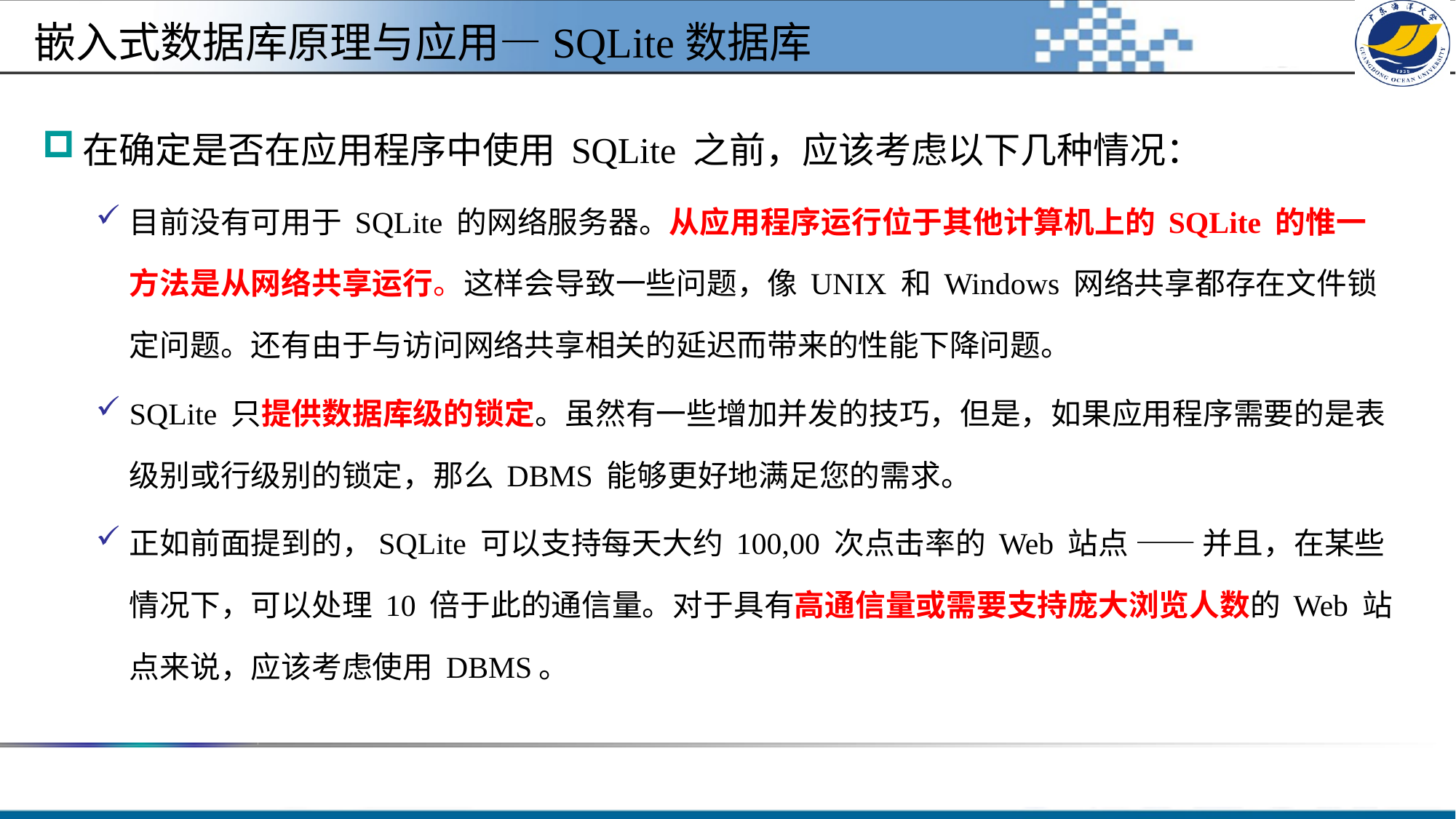

#
嵌入式数据库原理与应用—SQLite数据库
在确定是否在应用程序中使用 SQLite 之前，应该考虑以下几种情况：
目前没有可用于 SQLite 的网络服务器。从应用程序运行位于其他计算机上的 SQLite 的惟一方法是从网络共享运行。这样会导致一些问题，像 UNIX 和 Windows 网络共享都存在文件锁定问题。还有由于与访问网络共享相关的延迟而带来的性能下降问题。
SQLite 只提供数据库级的锁定。虽然有一些增加并发的技巧，但是，如果应用程序需要的是表级别或行级别的锁定，那么 DBMS 能够更好地满足您的需求。
正如前面提到的，SQLite 可以支持每天大约 100,00 次点击率的 Web 站点 —— 并且，在某些情况下，可以处理 10 倍于此的通信量。对于具有高通信量或需要支持庞大浏览人数的 Web 站点来说，应该考虑使用 DBMS。